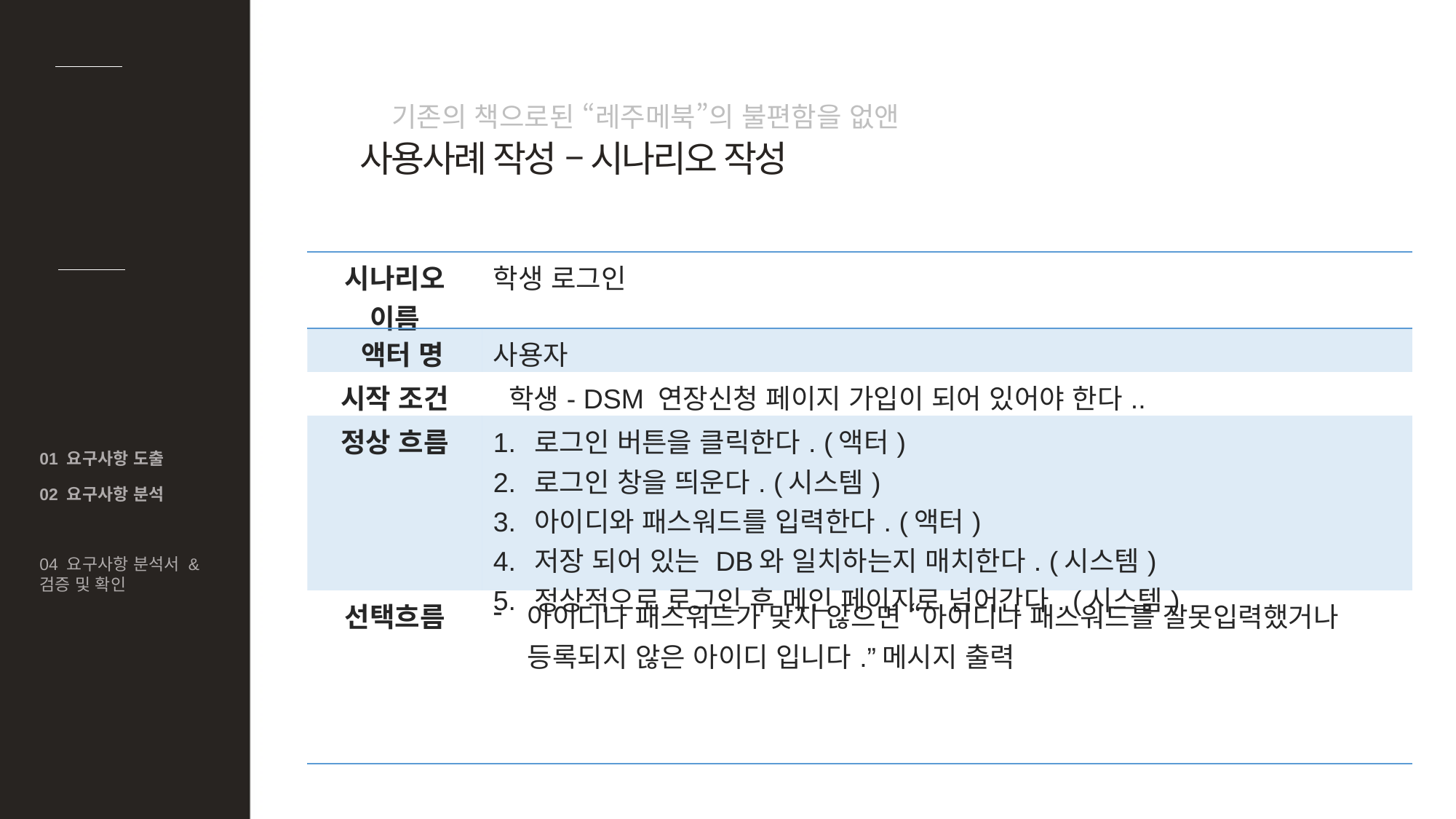

#
기존의 책으로된 “레주메북”의 불편함을 없앤
09
요구분석
사용사례 작성 – 시나리오 작성
| 시나리오 이름 | 학생 로그인 |
| --- | --- |
| 액터 명 | 사용자 |
| 시작 조건 | 학생- DSM 연장신청 페이지 가입이 되어 있어야 한다.. |
| 정상 흐름 | 로그인 버튼을 클릭한다. (액터) 로그인 창을 띄운다. (시스템) 아이디와 패스워드를 입력한다. (액터) 저장 되어 있는 DB와 일치하는지 매치한다. (시스템) 정상적으로 로그인 후 메인 페이지로 넘어간다. (시스템) |
| 선택흐름 | 아이디나 패스워드가 맞지 않으면 “아이디나 패스워드를 잘못입력했거나 등록되지 않은 아이디 입니다.”메시지 출력 |
01 요구사항 도출
02 요구사항 분석
03 사용사례 작성
04 요구사항 분석서 & 검증 및 확인